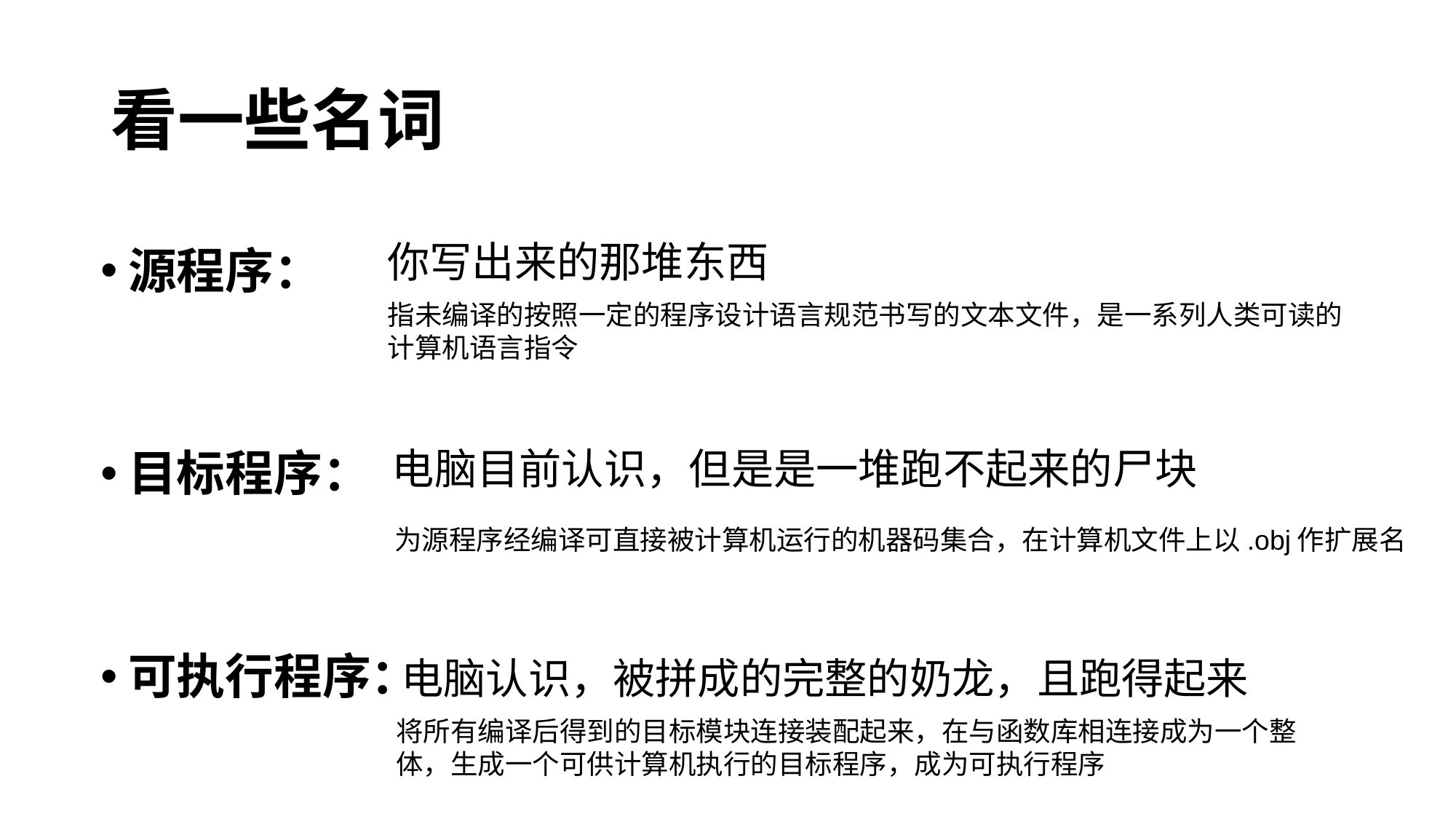

# 看一些名词
你写出来的那堆东西
源程序：

目标程序：

可执行程序：
指未编译的按照一定的程序设计语言规范书写的文本文件，是一系列人类可读的计算机语言指令
电脑目前认识，但是是一堆跑不起来的尸块
为源程序经编译可直接被计算机运行的机器码集合，在计算机文件上以.obj作扩展名
电脑认识，被拼成的完整的奶龙，且跑得起来
将所有编译后得到的目标模块连接装配起来，在与函数库相连接成为一个整体，生成一个可供计算机执行的目标程序，成为可执行程序